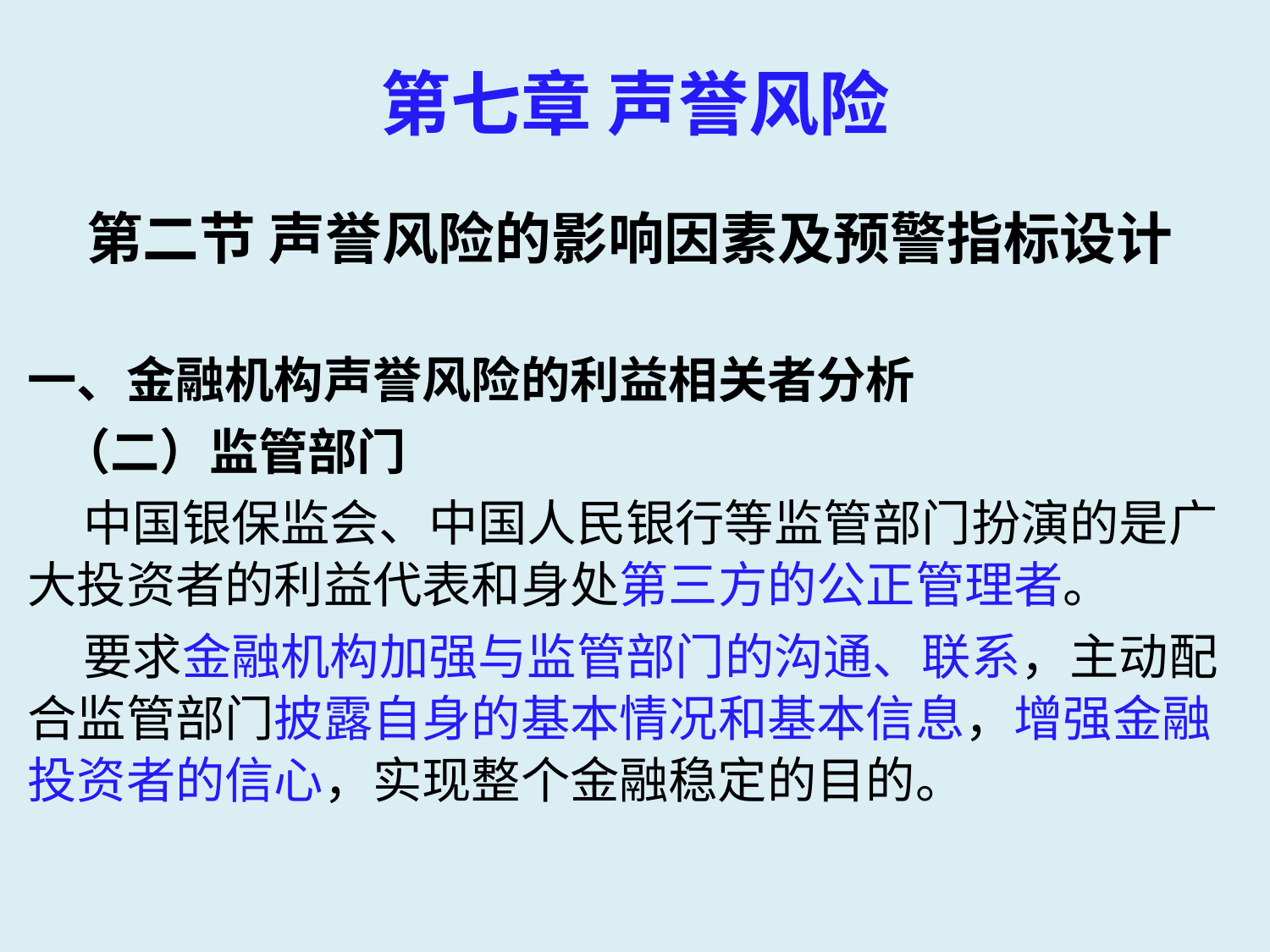

# 第七章 声誉风险
第二节 声誉风险的影响因素及预警指标设计

一、金融机构声誉风险的利益相关者分析
  （二）监管部门
    中国银保监会、中国人民银行等监管部门扮演的是广大投资者的利益代表和身处第三方的公正管理者。
    要求金融机构加强与监管部门的沟通、联系，主动配合监管部门披露自身的基本情况和基本信息，增强金融投资者的信心，实现整个金融稳定的目的。